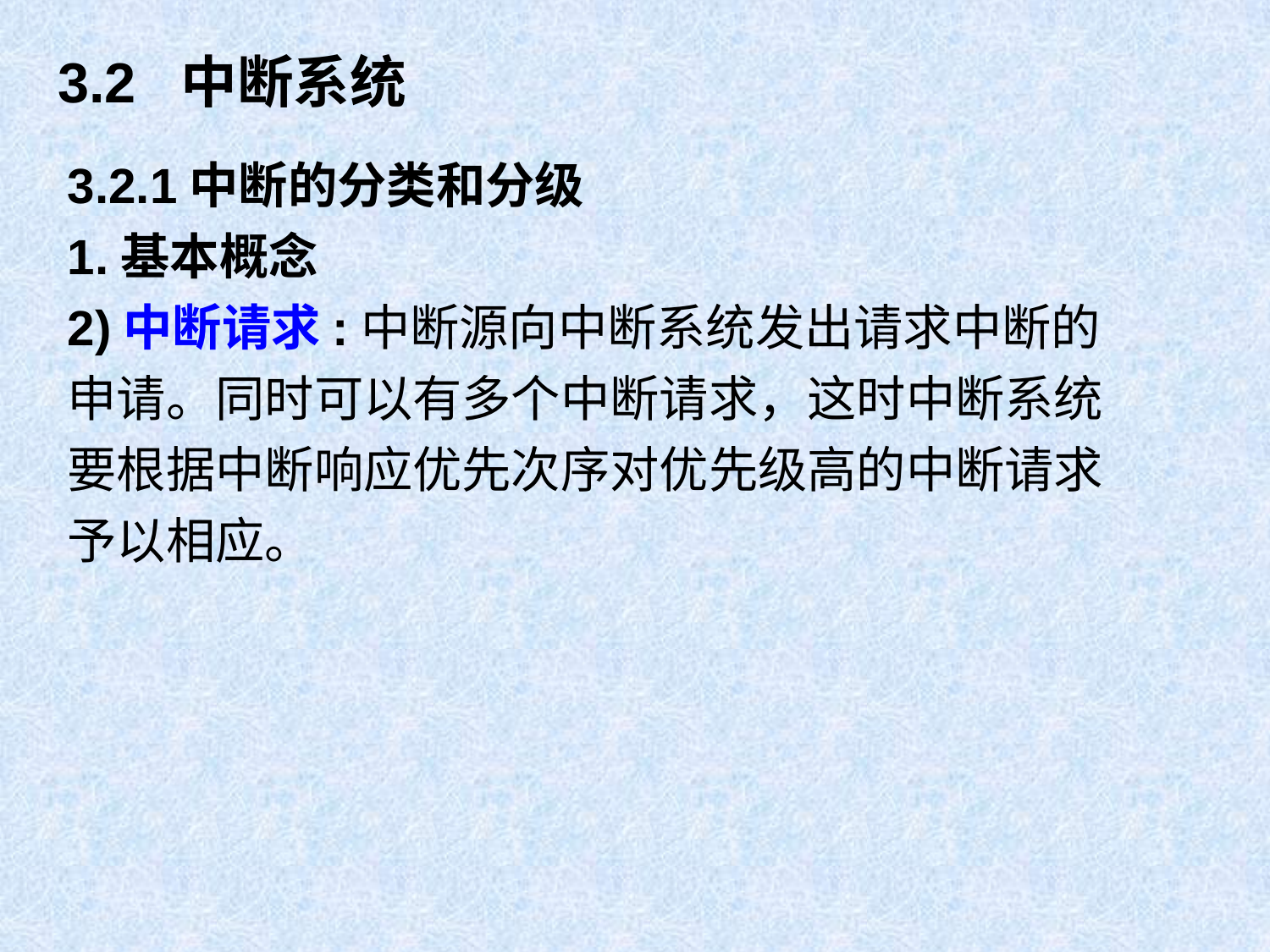

# 3.2  中断系统
3.2.1中断的分类和分级
1.基本概念
2)中断请求:中断源向中断系统发出请求中断的申请。同时可以有多个中断请求，这时中断系统要根据中断响应优先次序对优先级高的中断请求予以相应。